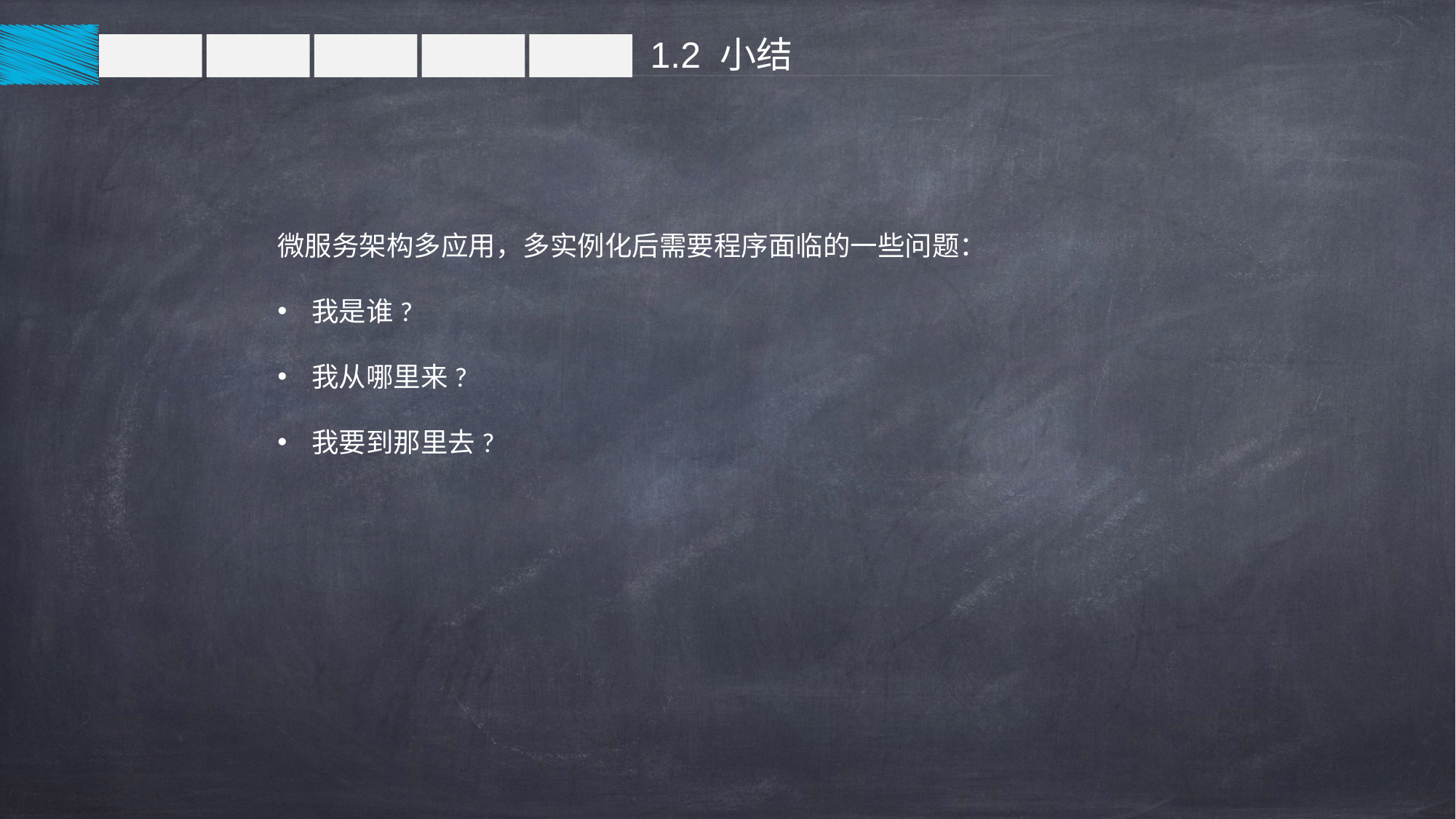

1.2 小结

微服务架构多应用，多实例化后需要程序面临的一些问题：

我是谁?

我从哪里来?

我要到那里去?